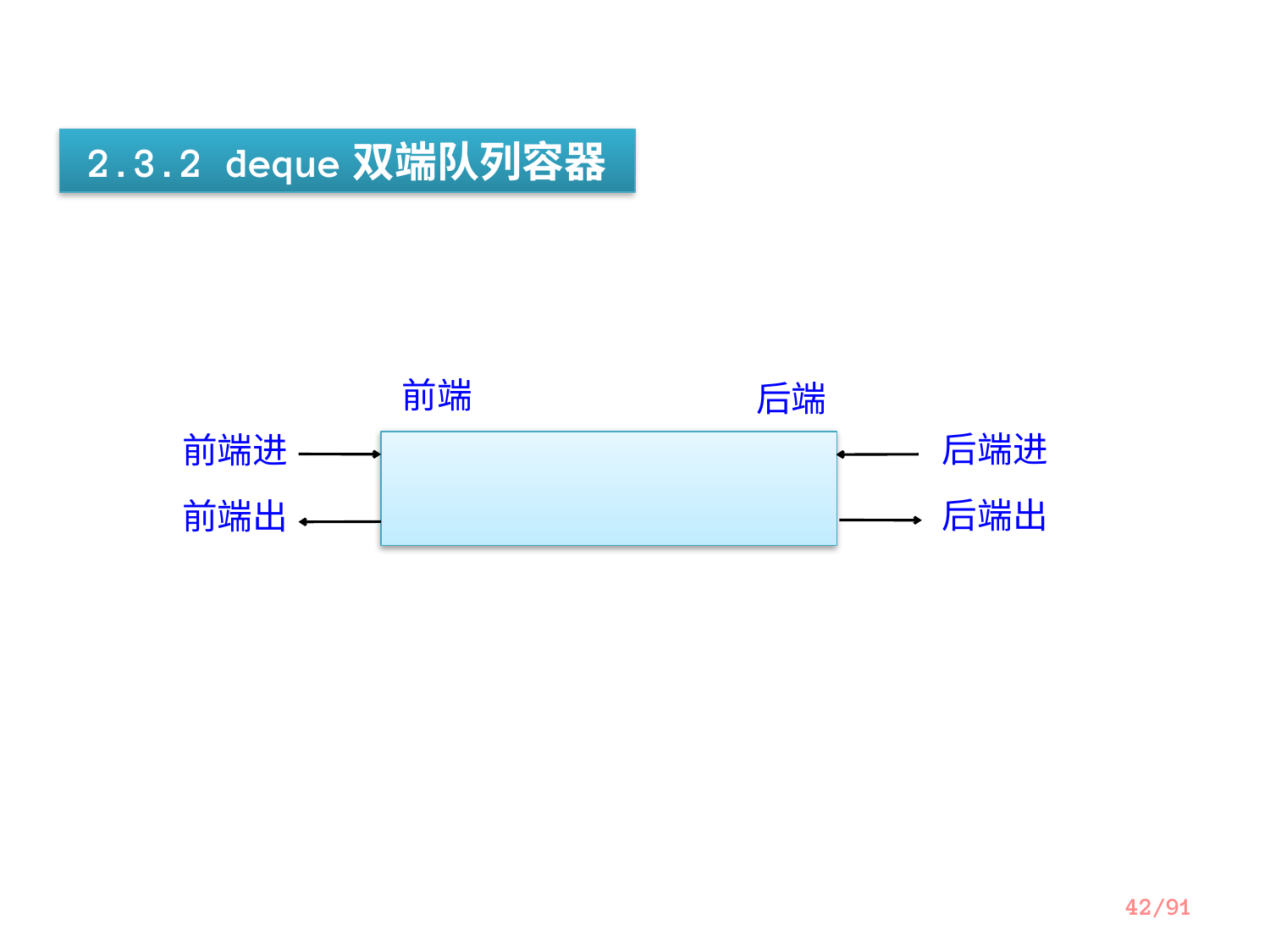

2.3.2 deque双端队列容器
前端
后端

后端进
前端进

后端出
前端出

42/91